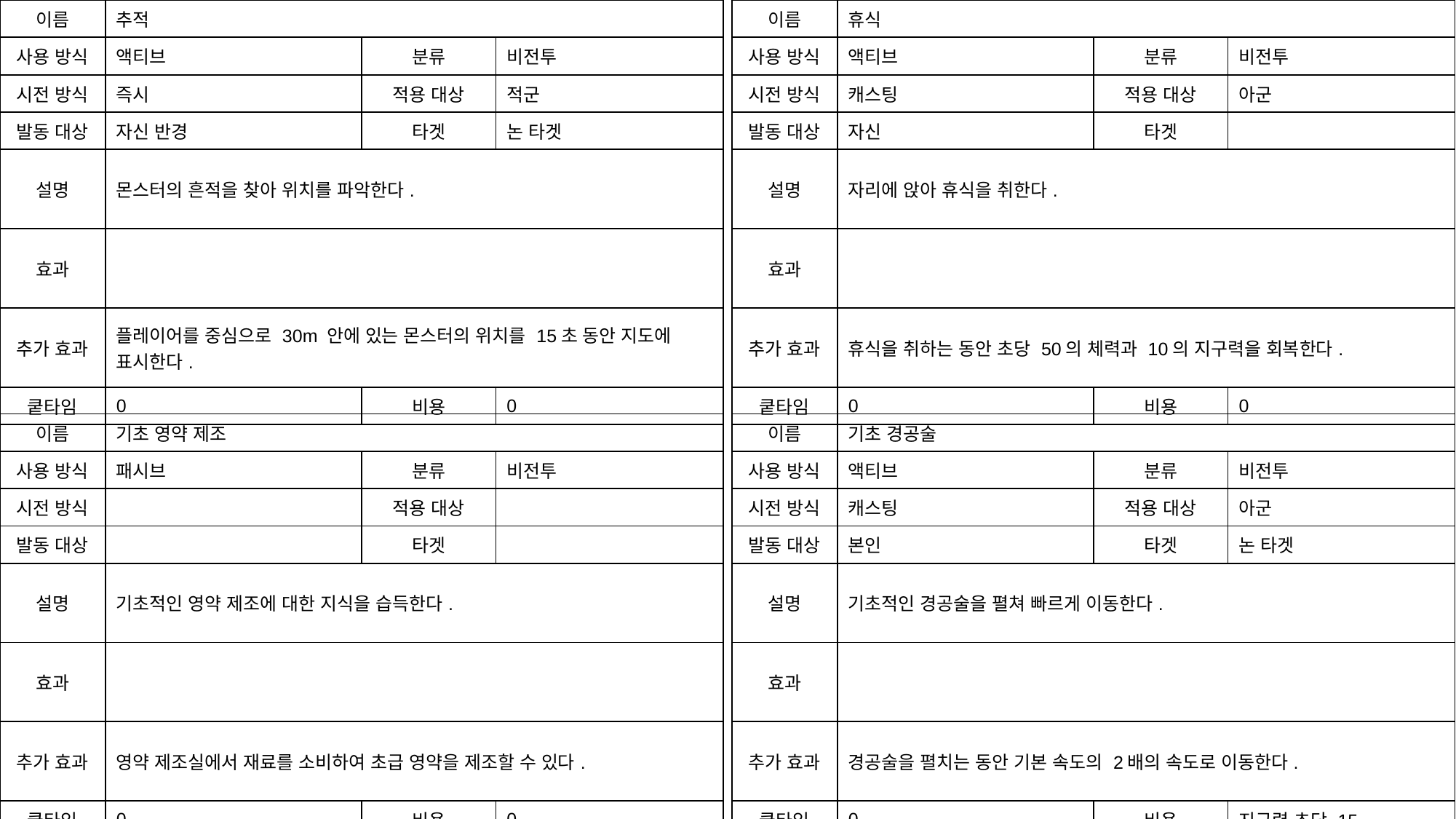

| 이름 | 추적 |  |  |
| --- | --- | --- | --- |
| 사용 방식 | 액티브 | 분류 | 비전투 |
| 시전 방식 | 즉시 | 적용 대상 | 적군 |
| 발동 대상 | 자신 반경 | 타겟 | 논 타겟 |
| 설명 | 몬스터의 흔적을 찾아 위치를 파악한다. |  |  |
| 효과 |  |  |  |
| 추가 효과 | 플레이어를 중심으로 30m 안에 있는 몬스터의 위치를 15초 동안 지도에 표시한다. |  |  |
| 쿹타임 | 0 | 비용 | 0 |
| 이름 | 휴식 |  |  |
| --- | --- | --- | --- |
| 사용 방식 | 액티브 | 분류 | 비전투 |
| 시전 방식 | 캐스팅 | 적용 대상 | 아군 |
| 발동 대상 | 자신 | 타겟 |  |
| 설명 | 자리에 앉아 휴식을 취한다. |  |  |
| 효과 |  |  |  |
| 추가 효과 | 휴식을 취하는 동안 초당 50의 체력과 10의 지구력을 회복한다. |  |  |
| 쿹타임 | 0 | 비용 | 0 |
| 이름 | 기초 영약 제조 |  |  |
| --- | --- | --- | --- |
| 사용 방식 | 패시브 | 분류 | 비전투 |
| 시전 방식 |  | 적용 대상 |  |
| 발동 대상 |  | 타겟 |  |
| 설명 | 기초적인 영약 제조에 대한 지식을 습득한다. |  |  |
| 효과 |  |  |  |
| 추가 효과 | 영약 제조실에서 재료를 소비하여 초급 영약을 제조할 수 있다. |  |  |
| 쿹타임 | 0 | 비용 | 0 |
| 이름 | 기초 경공술 |  |  |
| --- | --- | --- | --- |
| 사용 방식 | 액티브 | 분류 | 비전투 |
| 시전 방식 | 캐스팅 | 적용 대상 | 아군 |
| 발동 대상 | 본인 | 타겟 | 논 타겟 |
| 설명 | 기초적인 경공술을 펼쳐 빠르게 이동한다. |  |  |
| 효과 |  |  |  |
| 추가 효과 | 경공술을 펼치는 동안 기본 속도의 2배의 속도로 이동한다. |  |  |
| 쿹타임 | 0 | 비용 | 지구력 초당 15 |